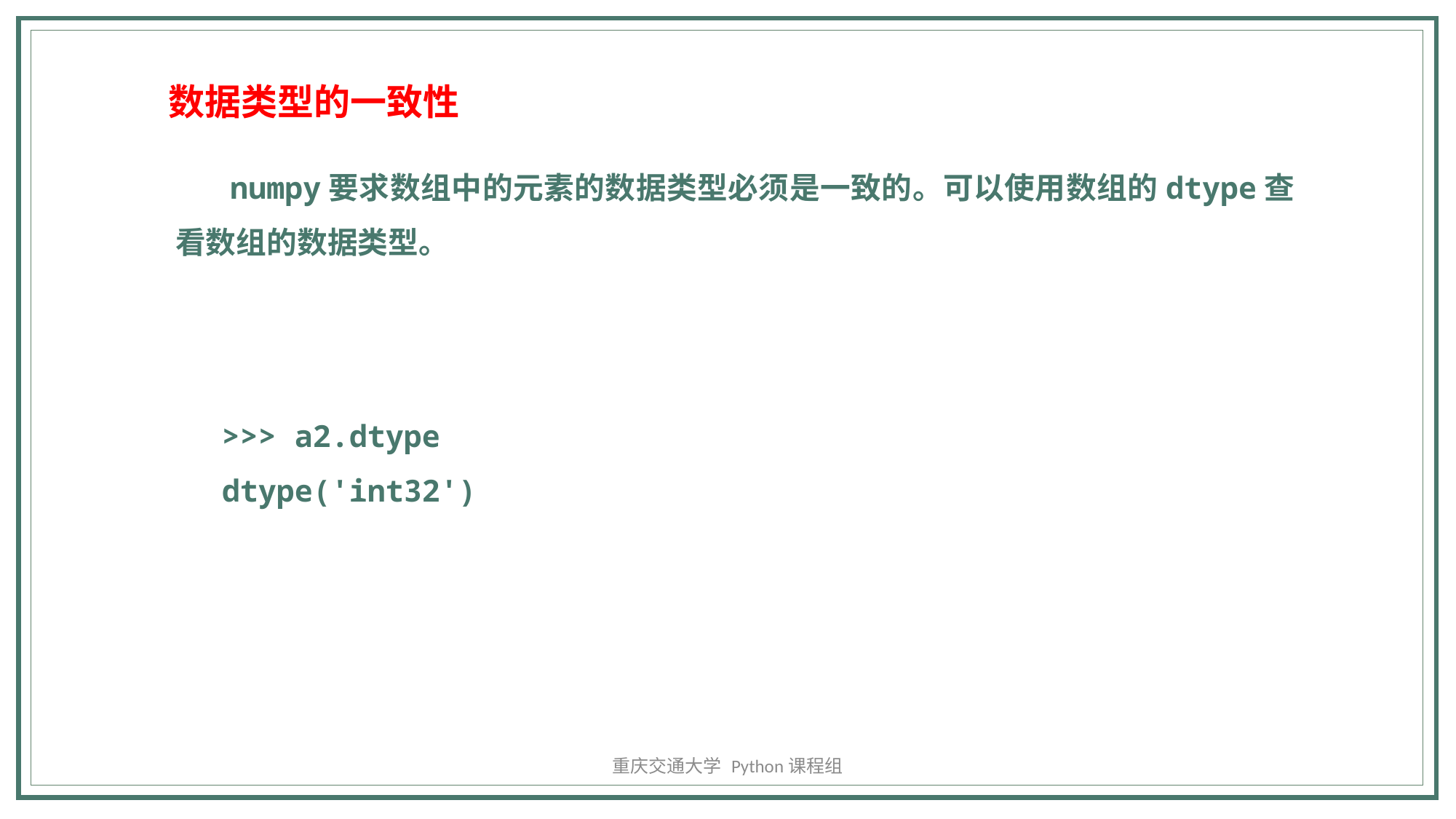

数据类型的一致性
numpy要求数组中的元素的数据类型必须是一致的。可以使用数组的dtype查看数组的数据类型。
>>> a2.dtype
dtype('int32')
重庆交通大学 Python课程组